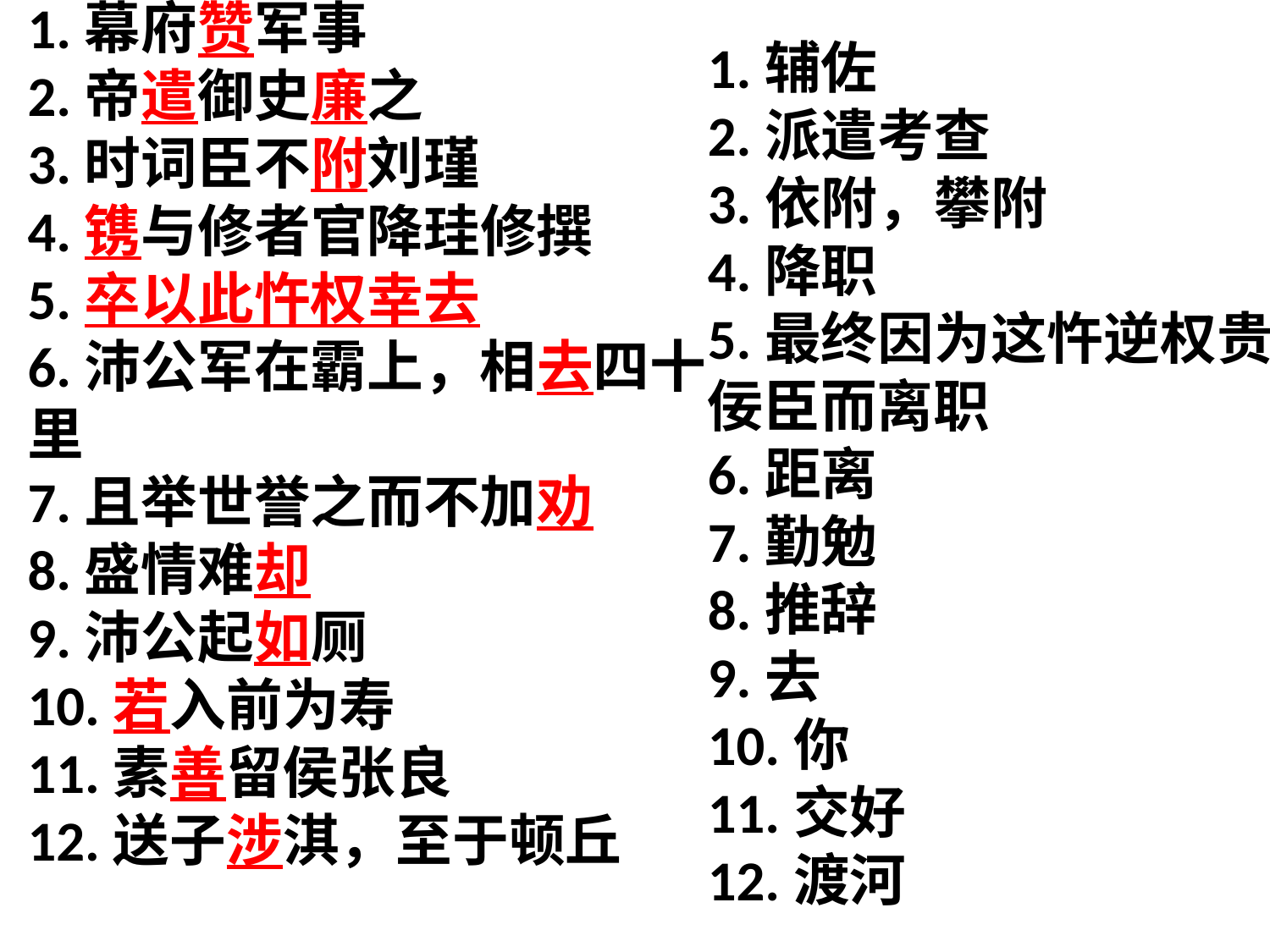

# 1.幕府赞军事 2.帝遣御史廉之 3.时词臣不附刘瑾 4.镌与修者官降珪修撰 5.卒以此忤权幸去 6.沛公军在霸上，相去四十里 7.且举世誉之而不加劝 8.盛情难却 9.沛公起如厕 10.若入前为寿 11.素善留侯张良 12.送子涉淇，至于顿丘
1.辅佐
2.派遣考查
3.依附，攀附
4.降职
5.最终因为这忤逆权贵佞臣而离职
6.距离
7.勤勉
8.推辞
9.去
10.你
11.交好
12.渡河